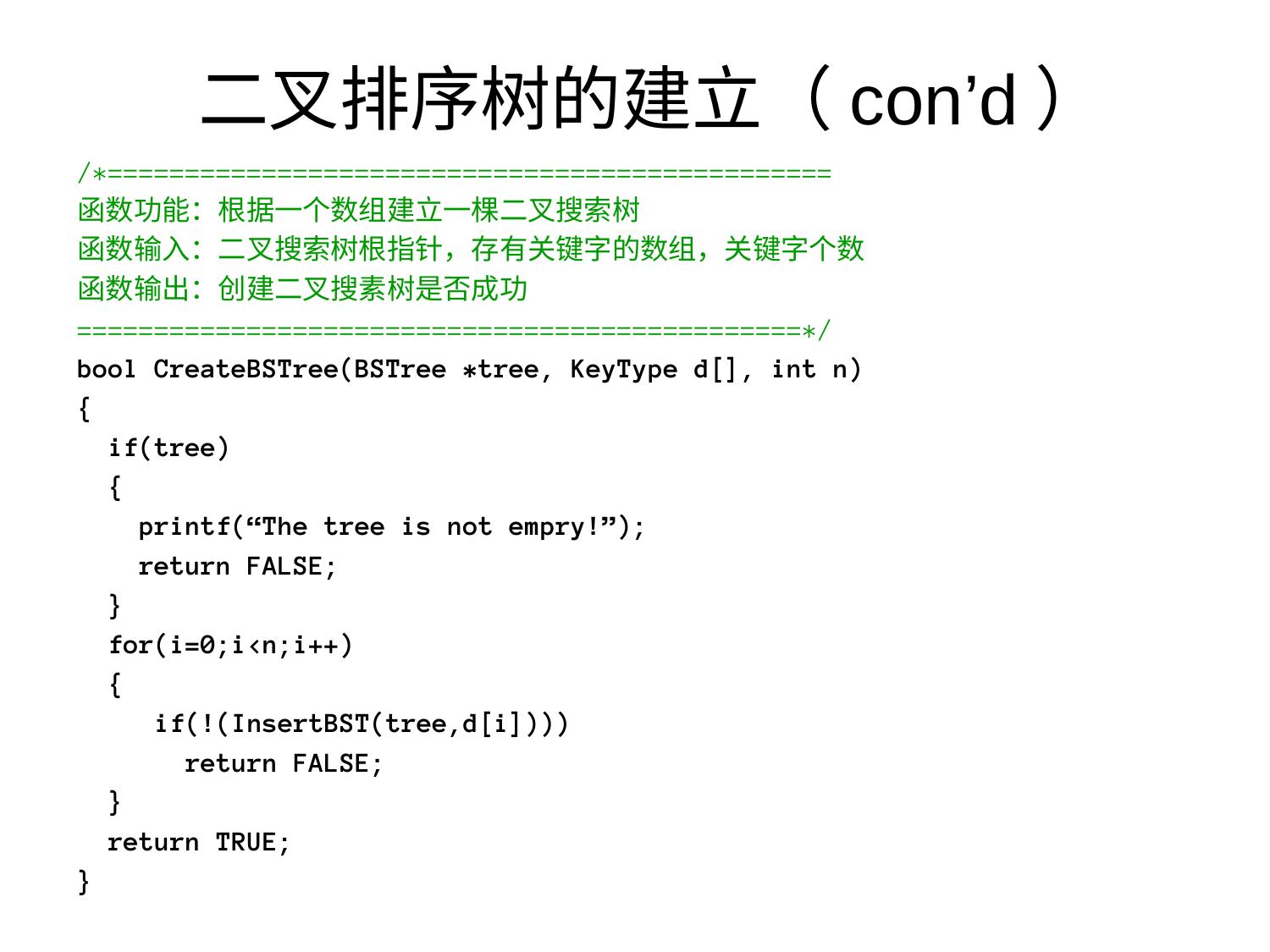

# 二叉排序树的建立（con’d）
/*===============================================
函数功能：根据一个数组建立一棵二叉搜索树
函数输入：二叉搜索树根指针，存有关键字的数组，关键字个数
函数输出：创建二叉搜素树是否成功
===============================================*/
bool CreateBSTree(BSTree *tree, KeyType d[], int n)
{
  if(tree)
  {
    printf(“The tree is not empry!”);
    return FALSE;
  }
  for(i=0;i<n;i++)
  {
     if(!(InsertBST(tree,d[i])))
       return FALSE;
  }
  return TRUE;
}
36